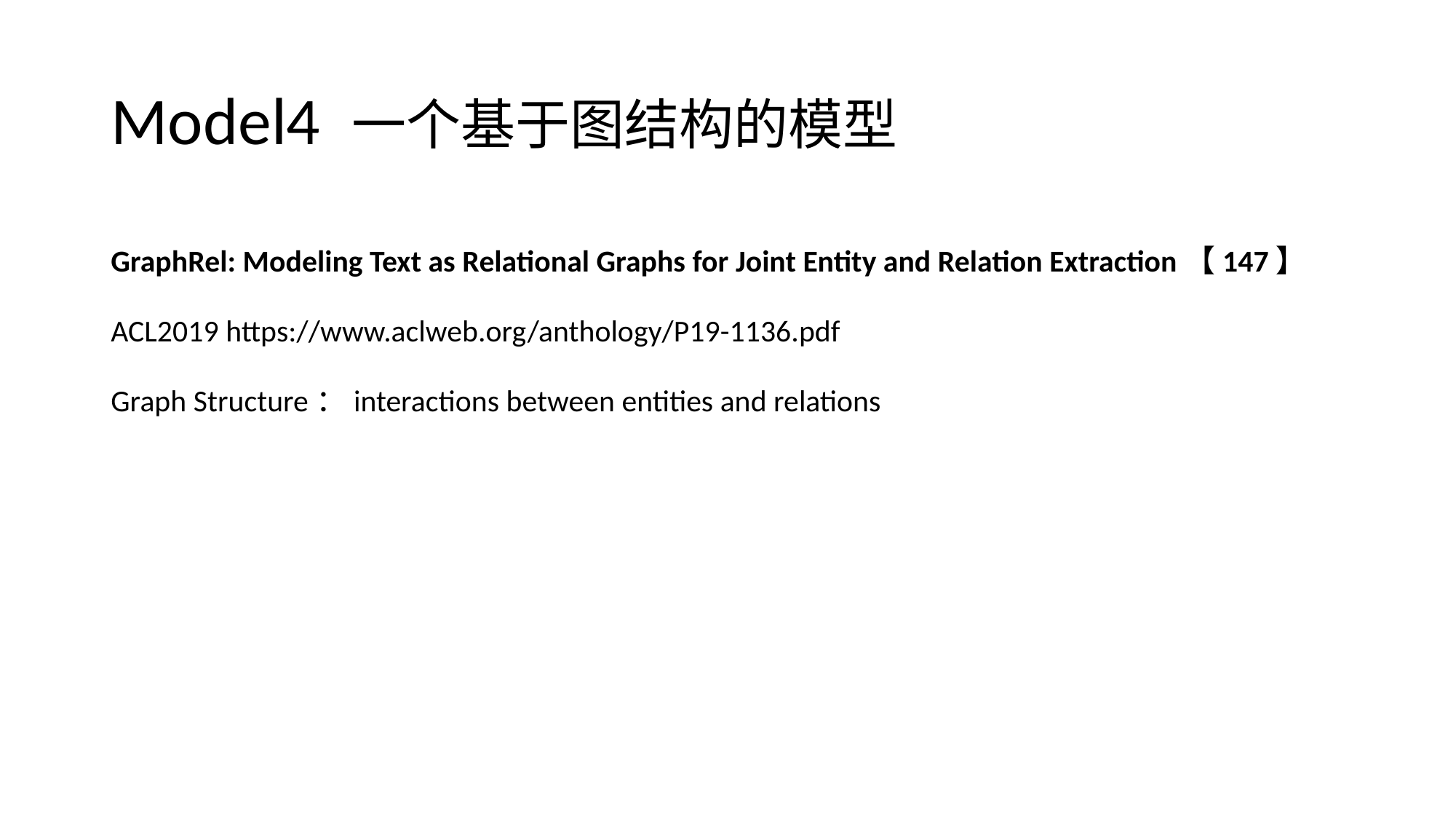

# Model4 一个基于图结构的模型
GraphRel: Modeling Text as Relational Graphs for Joint Entity and Relation Extraction【147】
ACL2019 https://www.aclweb.org/anthology/P19-1136.pdf
Graph Structure：interactions between entities and relations